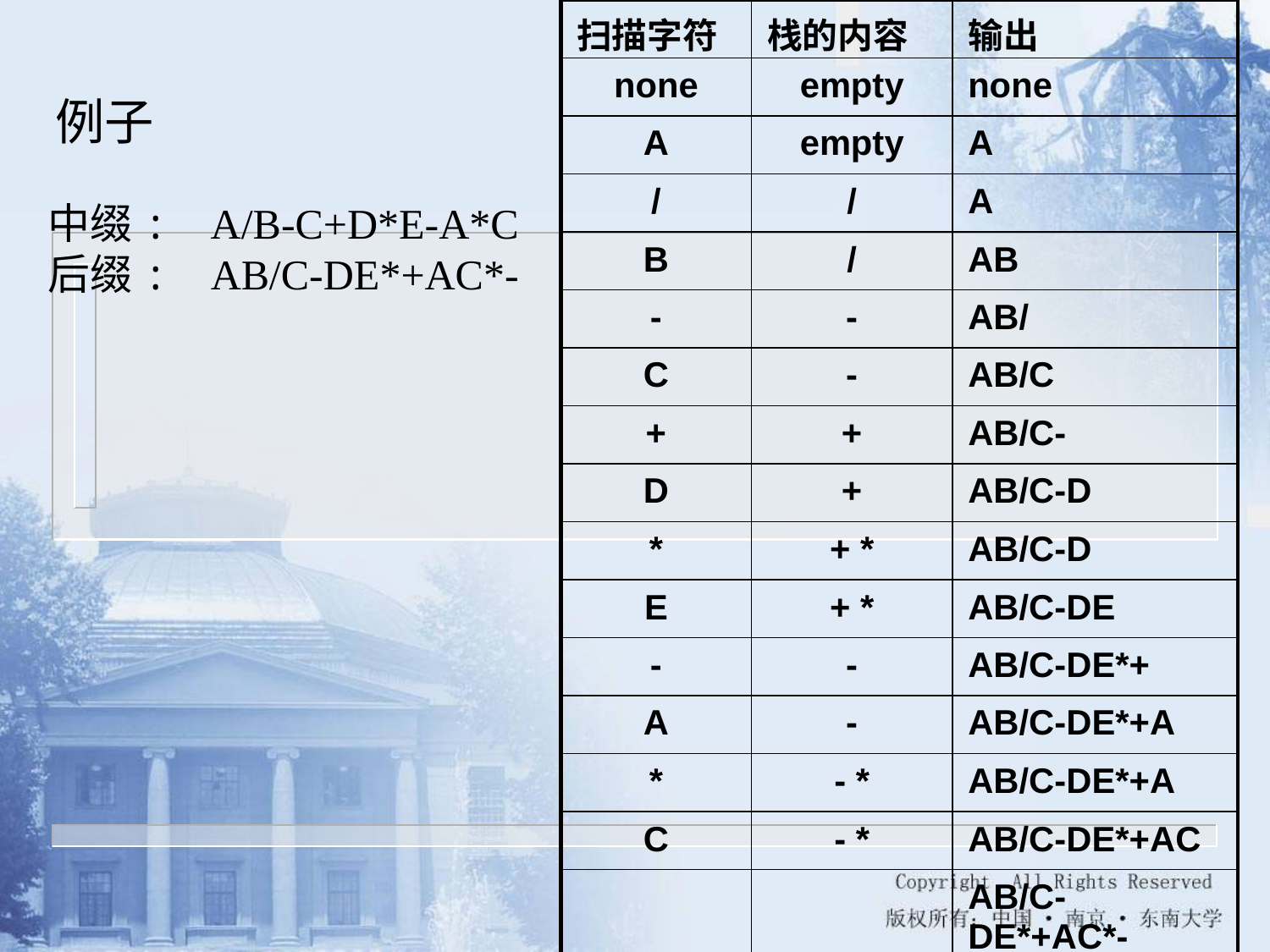

| 扫描字符 | 栈的内容 | 输出 |
| --- | --- | --- |
| none | empty | none |
| A | empty | A |
| / | / | A |
| B | / | AB |
| - | - | AB/ |
| C | - | AB/C |
| + | + | AB/C- |
| D | + | AB/C-D |
| \* | + \* | AB/C-D |
| E | + \* | AB/C-DE |
| - | - | AB/C-DE\*+ |
| A | - | AB/C-DE\*+A |
| \* | - \* | AB/C-DE\*+A |
| C | - \* | AB/C-DE\*+AC |
|  |  | AB/C-DE\*+AC\*- |
例子
中缀:    A/B-C+D*E-A*C
后缀:    AB/C-DE*+AC*-